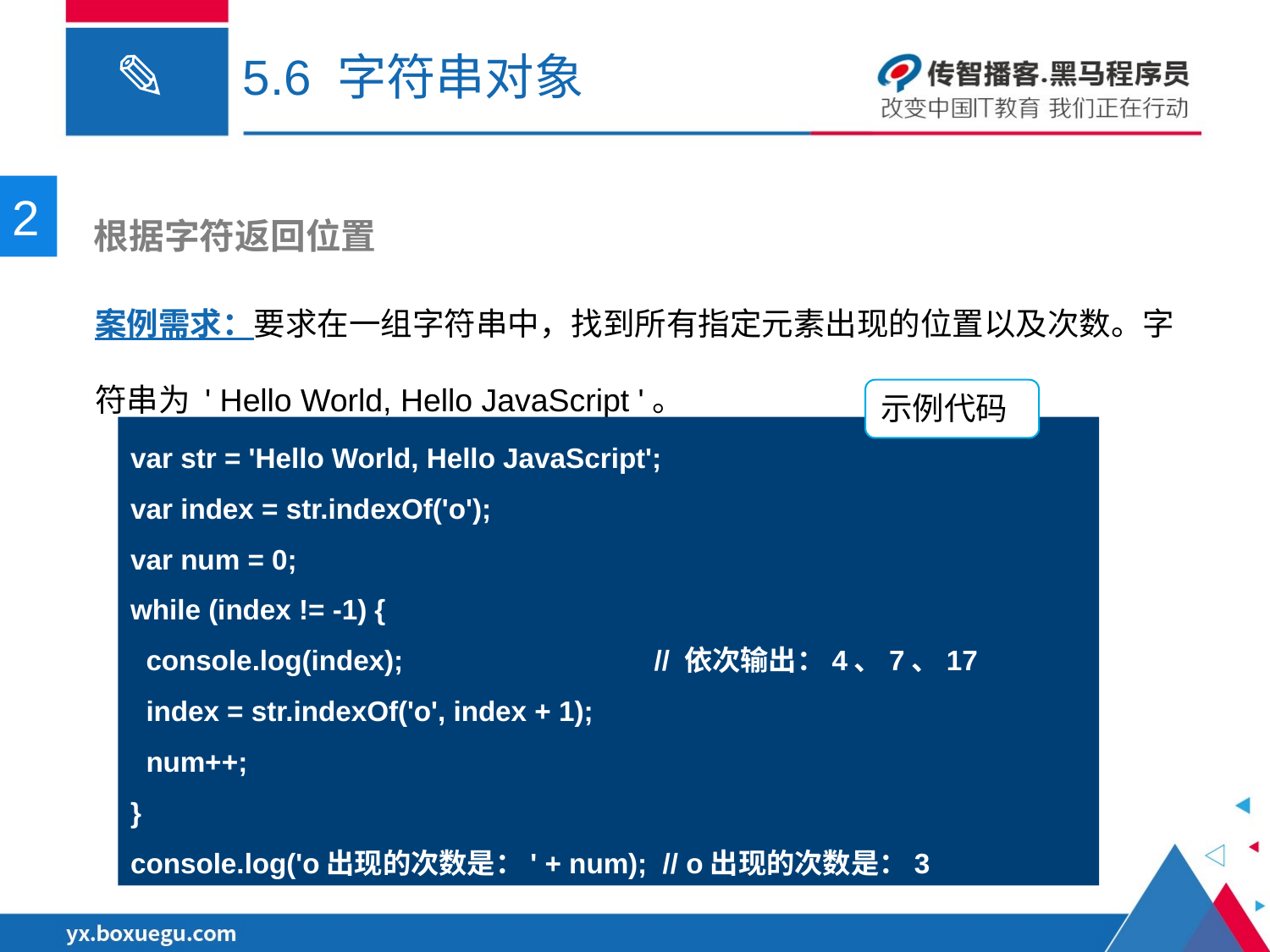

# 5.6 字符串对象

2
  根据字符返回位置
案例需求：要求在一组字符串中，找到所有指定元素出现的位置以及次数。字符串为 ' Hello World, Hello JavaScript '。
示例代码
var str = 'Hello World, Hello JavaScript';
var index = str.indexOf('o');
var num = 0;
while (index != -1) {
  console.log(index);		  // 依次输出：4、7、17
  index = str.indexOf('o', index + 1);
  num++;
}
console.log('o出现的次数是：' + num);  // o出现的次数是：3